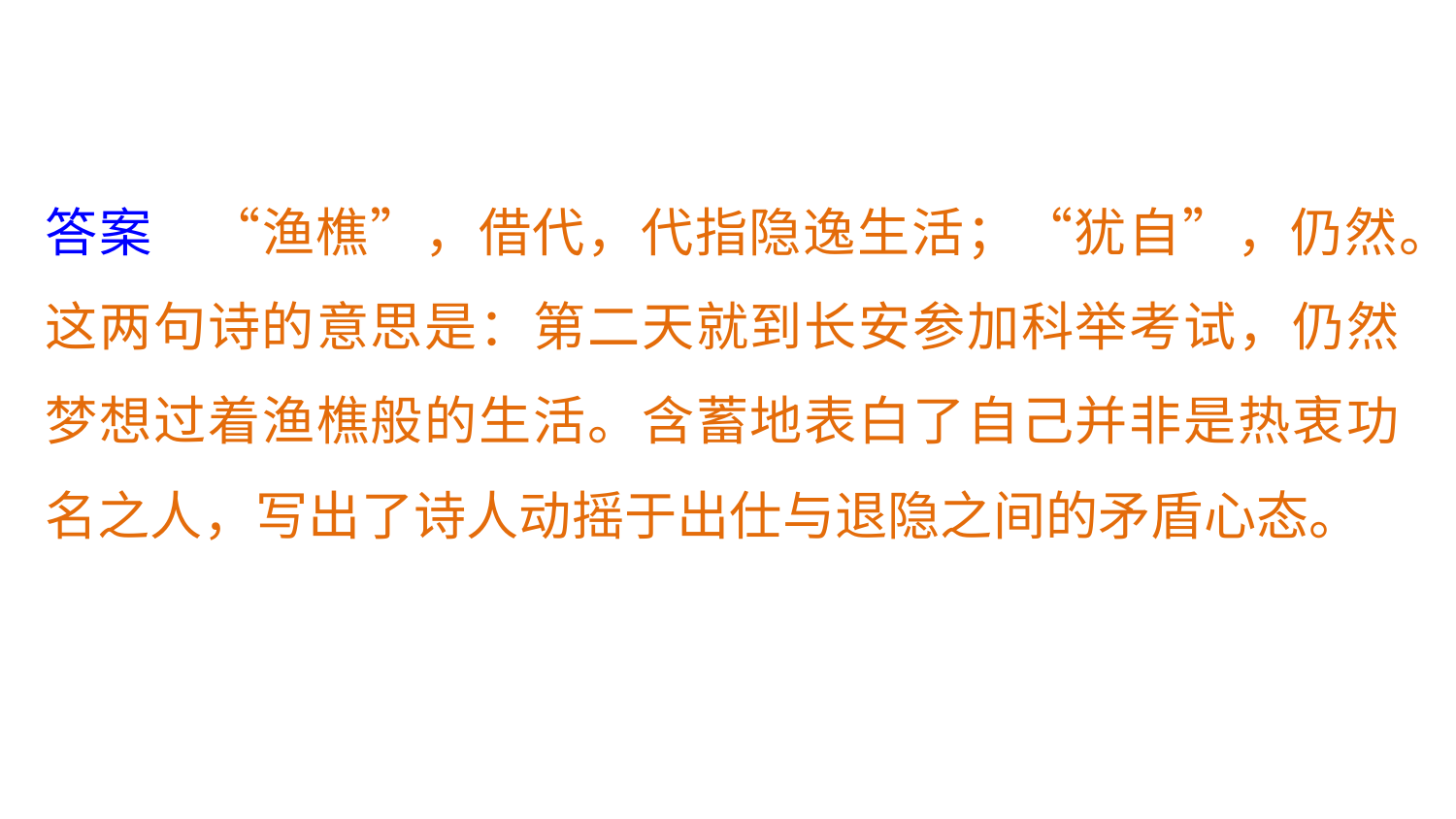

答案　“渔樵”，借代，代指隐逸生活；“犹自”，仍然。这两句诗的意思是：第二天就到长安参加科举考试，仍然梦想过着渔樵般的生活。含蓄地表白了自己并非是热衷功名之人，写出了诗人动摇于出仕与退隐之间的矛盾心态。